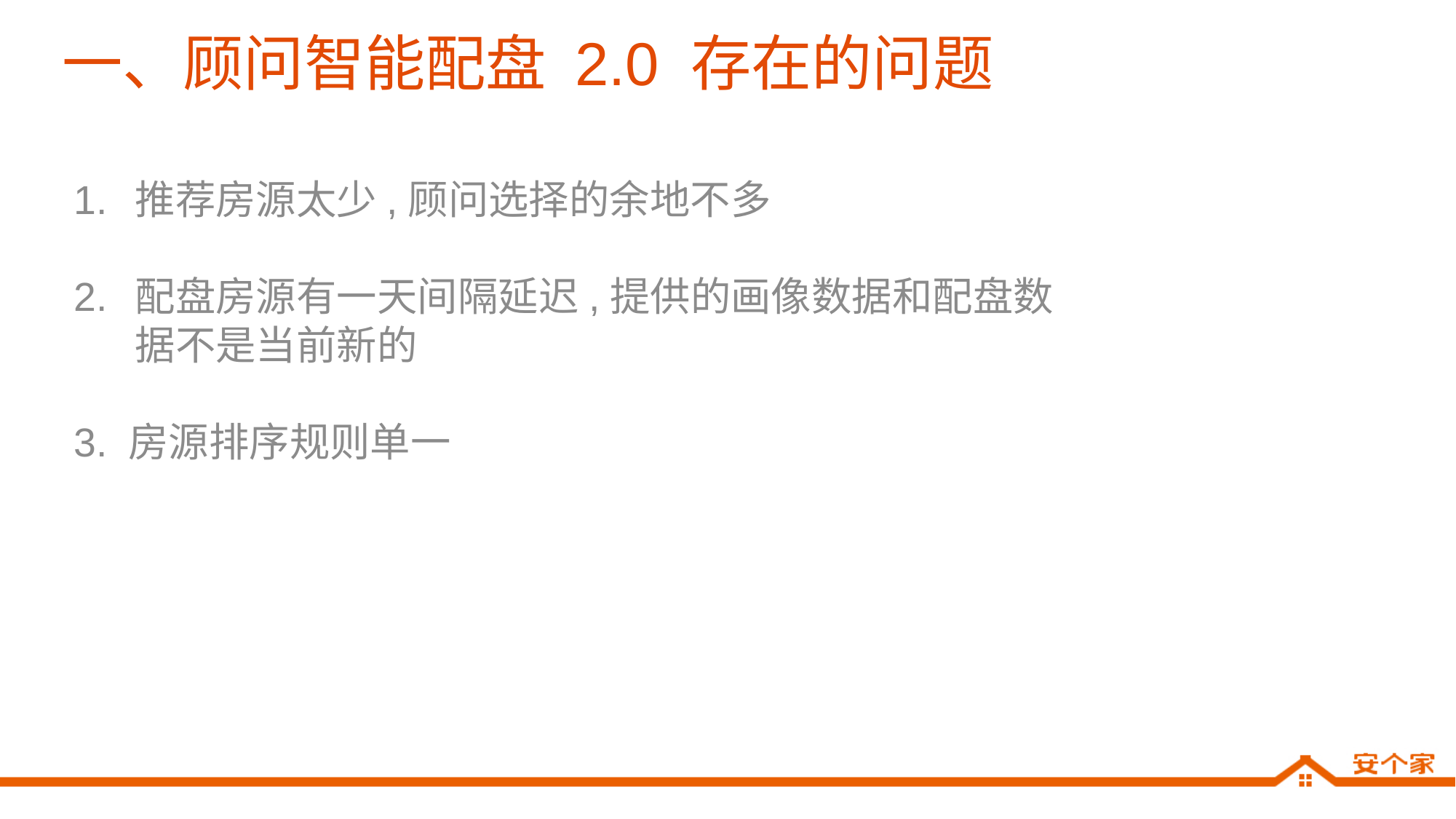

# 一、顾问智能配盘 2.0 存在的问题
推荐房源太少,顾问选择的余地不多

配盘房源有一天间隔延迟,提供的画像数据和配盘数据不是当前新的

3. 房源排序规则单一